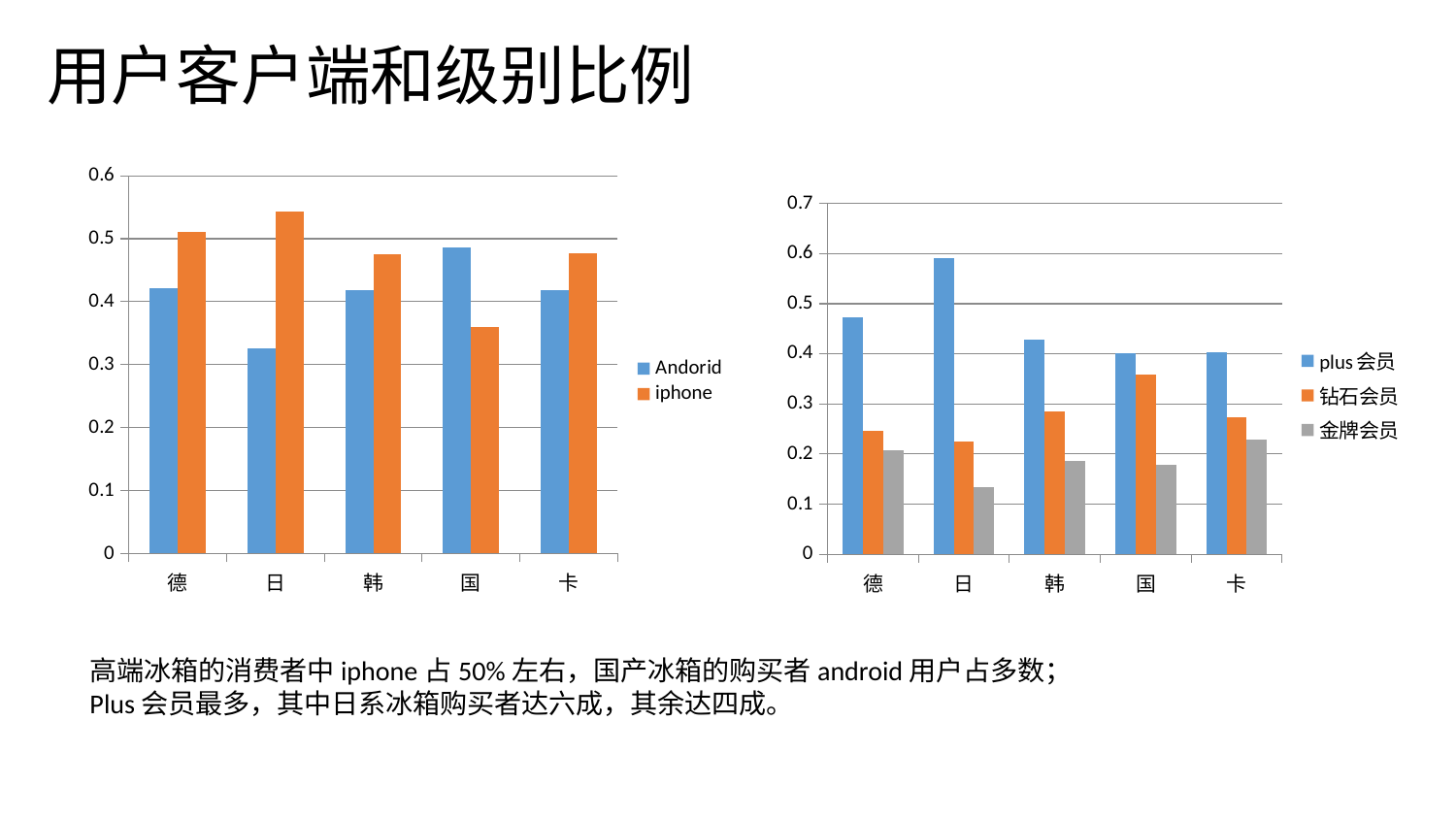

# 用户客户端和级别比例

### Chart

| Category | Andorid | iphone |
|---|---|---|
| 德 | 0.421612674391109 | 0.5114684322534878 |
| 日 | 0.3254437869822485 | 0.5438407746100054 |
| 韩 | 0.417713567839196 | 0.4748743718592965 |
| 国 | 0.4858906525573192 | 0.35978835978835977 |
| 卡 | 0.4181372549019608 | 0.4764705882352941 |

### Chart

| Category | plus会员 | 钻石会员 | 金牌会员 |
|---|---|---|---|
| 德 | 0.4729250413809411 | 0.2456845589973989 | 0.20690470560416174 |
| 日 | 0.5901022054868209 | 0.22485207100591717 | 0.13286713286713286 |
| 韩 | 0.4277638190954774 | 0.28391959798994976 | 0.1865577889447236 |
| 国 | 0.400352733686067 | 0.35890652557319225 | 0.17901234567901234 |
| 卡 | 0.4024509803921569 | 0.2730392156862745 | 0.2284313725490196 |
高端冰箱的消费者中iphone占50%左右，国产冰箱的购买者android用户占多数；
Plus会员最多，其中日系冰箱购买者达六成，其余达四成。